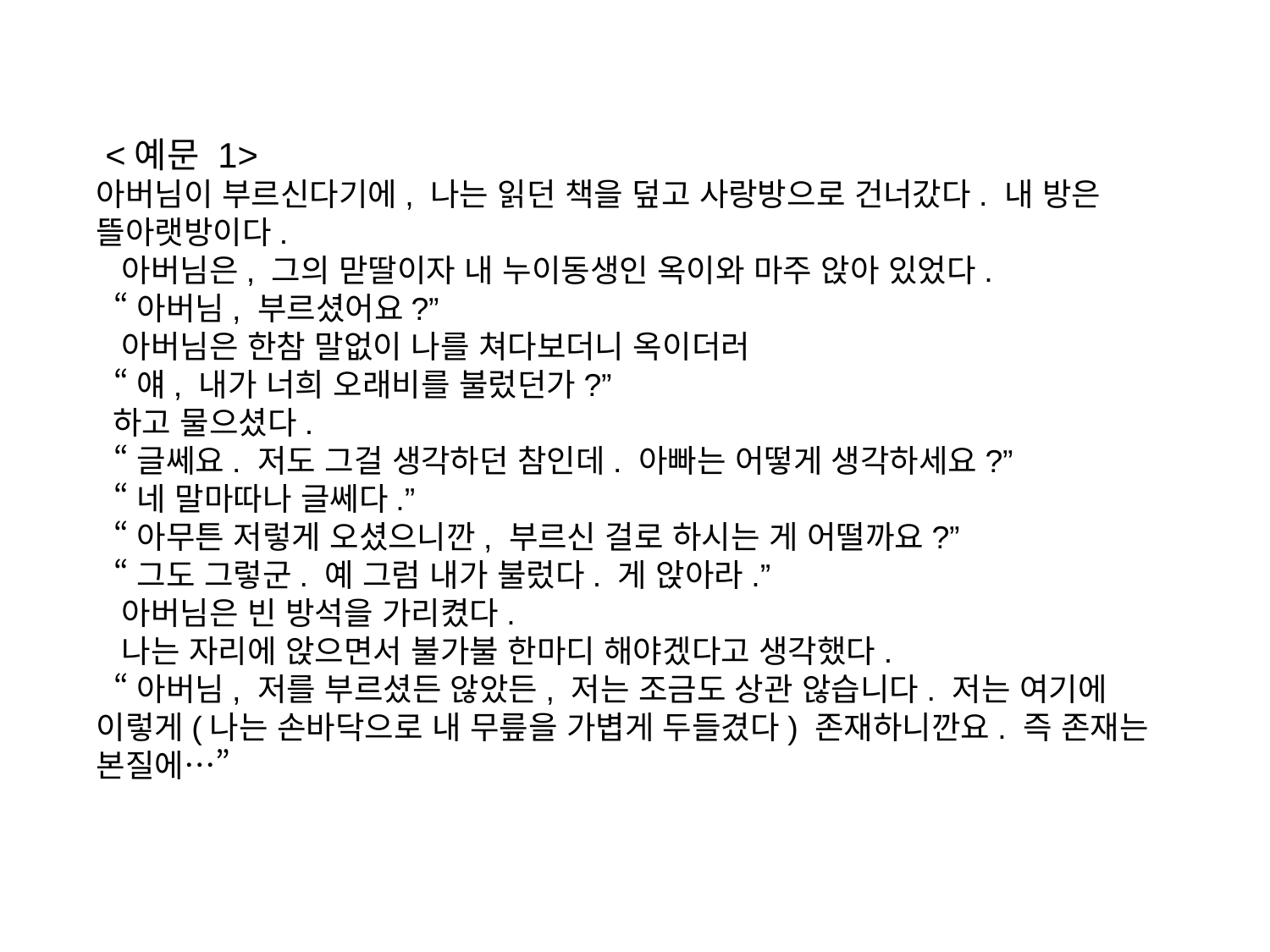

<예문 1>
아버님이 부르신다기에, 나는 읽던 책을 덮고 사랑방으로 건너갔다. 내 방은 뜰아랫방이다.
  아버님은, 그의 맏딸이자 내 누이동생인 옥이와 마주 앉아 있었다.
  “아버님, 부르셨어요?”
  아버님은 한참 말없이 나를 쳐다보더니 옥이더러
  “얘, 내가 너희 오래비를 불렀던가?”
 하고 물으셨다.
  “글쎄요. 저도 그걸 생각하던 참인데. 아빠는 어떻게 생각하세요?”
  “네 말마따나 글쎄다.”
  “아무튼 저렇게 오셨으니깐, 부르신 걸로 하시는 게 어떨까요?”
  “그도 그렇군. 예 그럼 내가 불렀다. 게 앉아라.”
  아버님은 빈 방석을 가리켰다.
  나는 자리에 앉으면서 불가불 한마디 해야겠다고 생각했다.
  “아버님, 저를 부르셨든 않았든, 저는 조금도 상관 않습니다. 저는 여기에 이렇게(나는 손바닥으로 내 무릎을 가볍게 두들겼다) 존재하니깐요. 즉 존재는 본질에…”